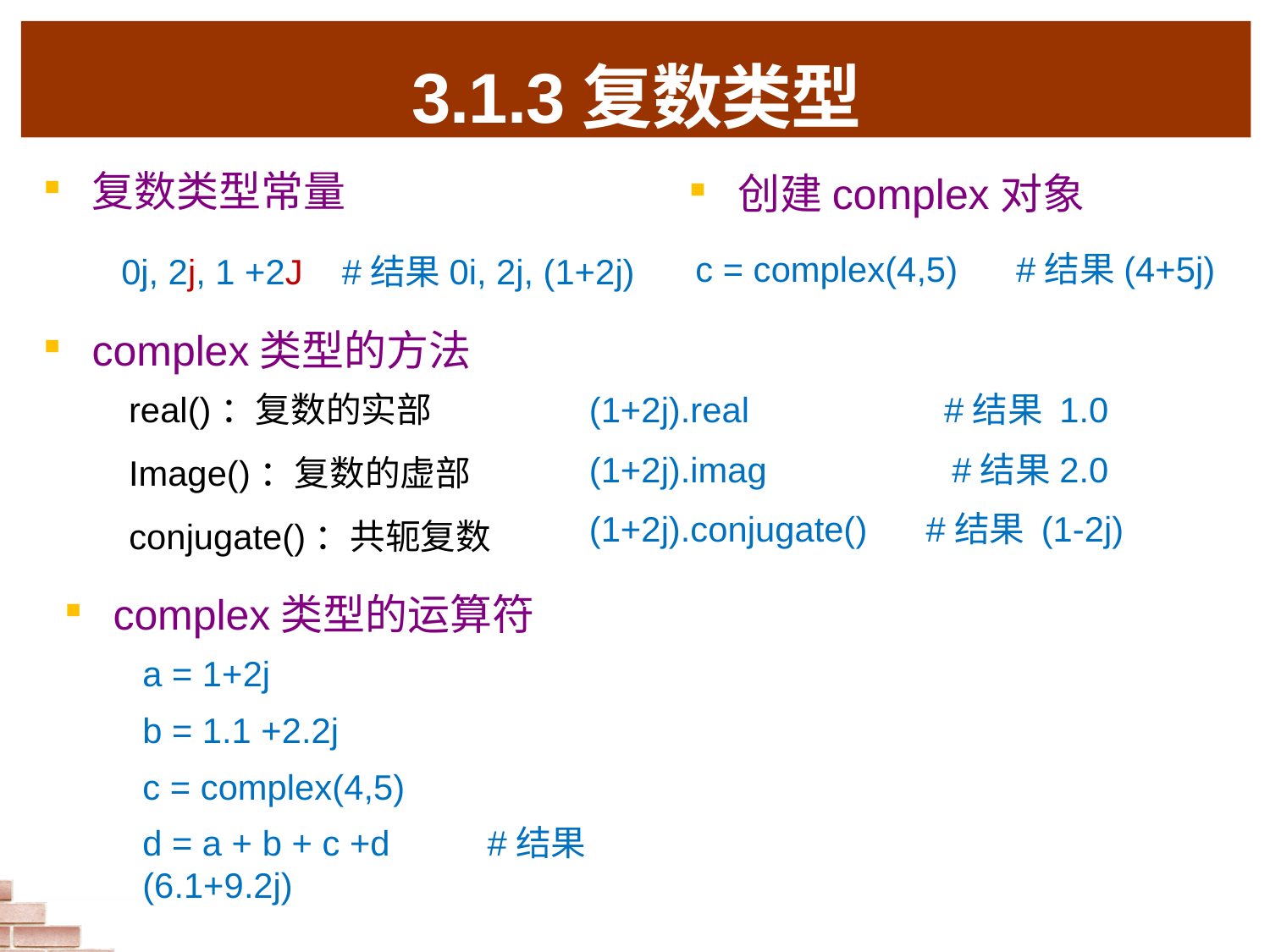

# 3.1.3复数类型
复数类型常量
创建complex对象
c = complex(4,5)      #结果(4+5j)
0j, 2j, 1 +2J    #结果0i, 2j, (1+2j)
complex类型的方法
real()：复数的实部
(1+2j).real                    #结果 1.0
(1+2j).imag                   #结果2.0
(1+2j).conjugate()      #结果 (1-2j)
Image()：复数的虚部
conjugate()：共轭复数
complex类型的运算符
a = 1+2j
b = 1.1 +2.2j
c = complex(4,5)
d = a + b + c +d          #结果(6.1+9.2j)